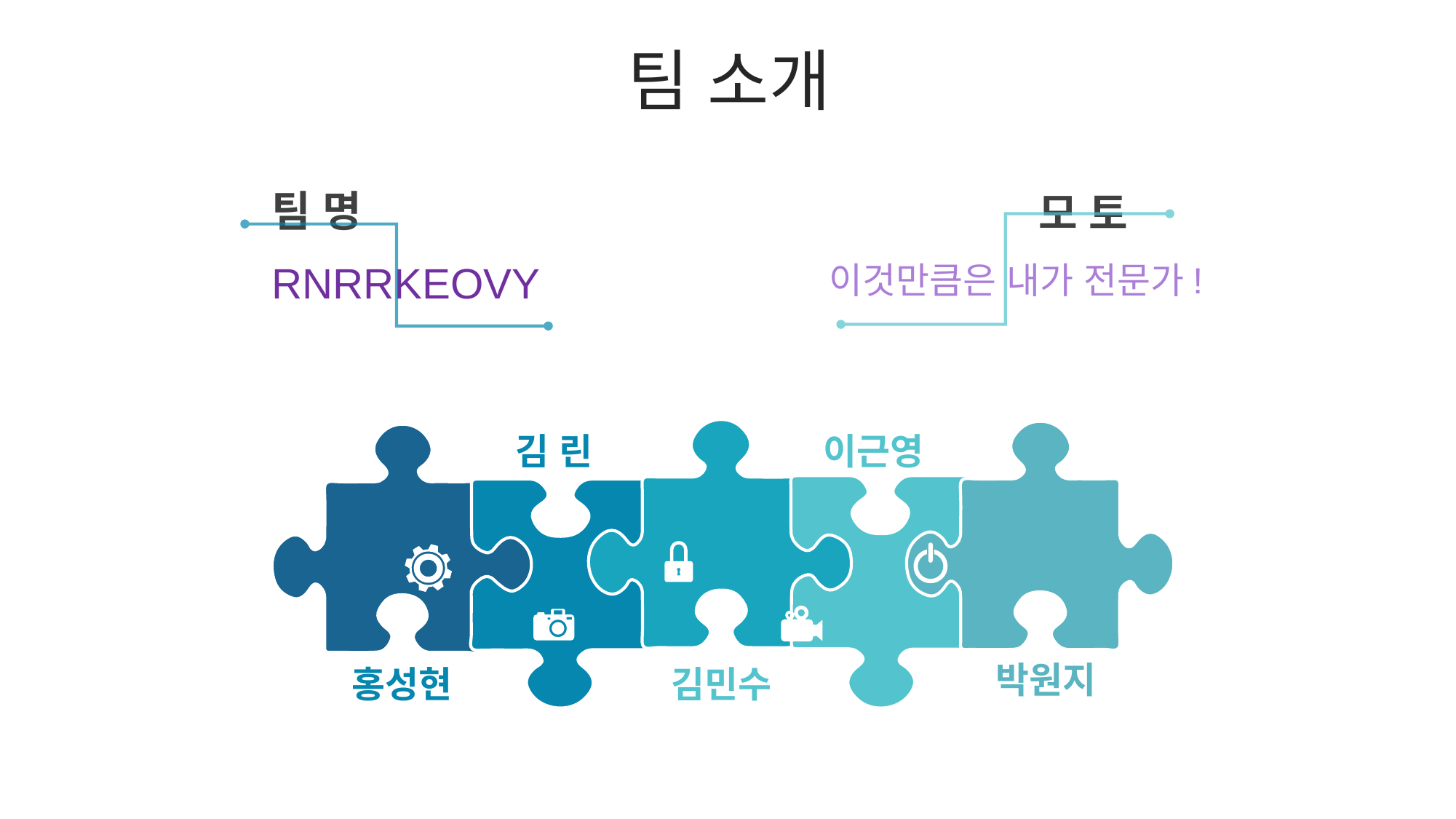

팀 소개
팀 명
RNRRKEOVY
모 토
이것만큼은 내가 전문가!

이근영
김 린

박원지
김민수
홍성현